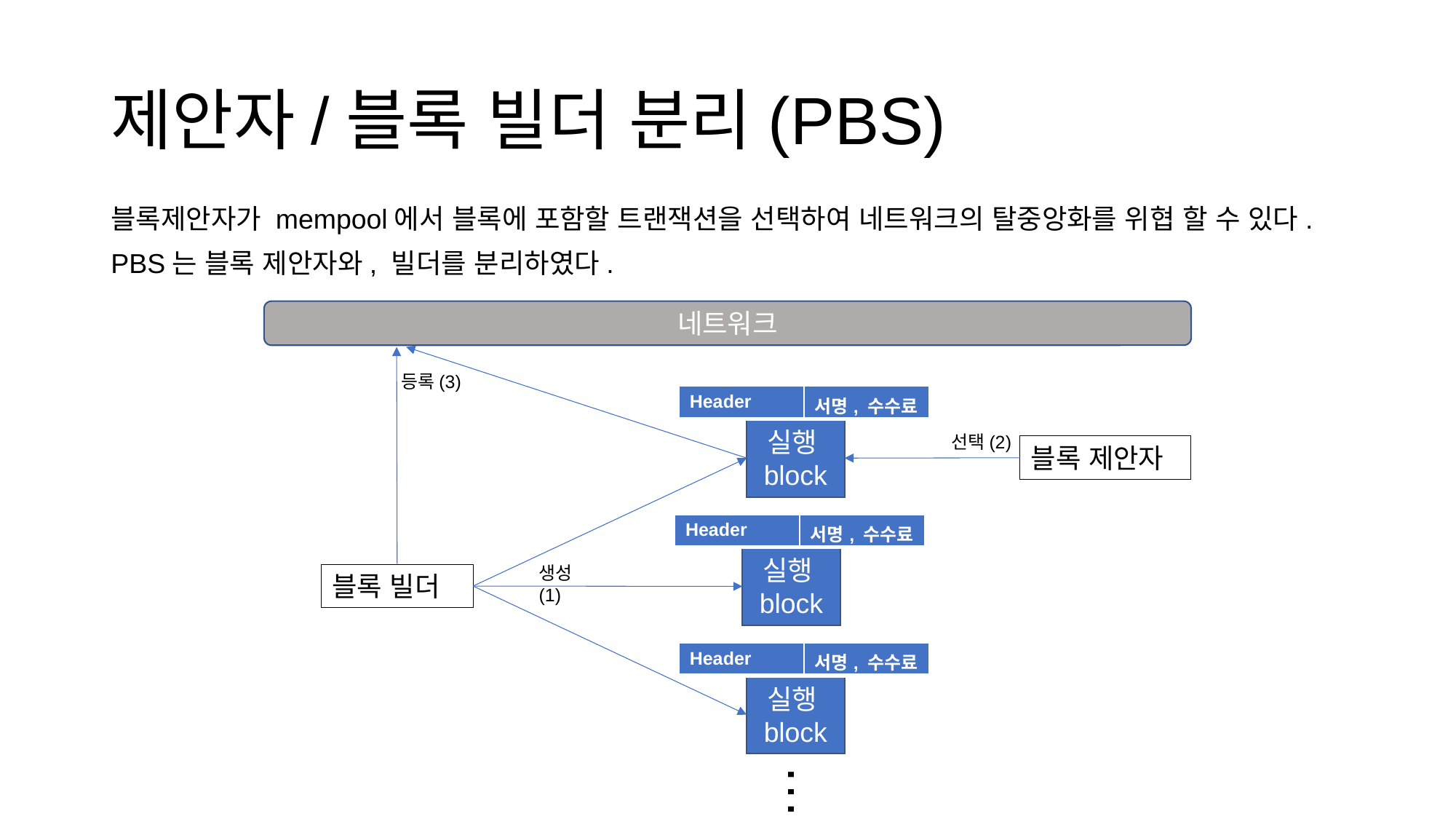

# 제안자/블록 빌더 분리(PBS)
블록제안자가 mempool에서 블록에 포함할 트랜잭션을 선택하여 네트워크의 탈중앙화를 위협 할 수 있다.
PBS는 블록 제안자와, 빌더를 분리하였다.
네트워크
등록(3)
| Header | 서명, 수수료 |
| --- | --- |
실행block
선택(2)
블록 제안자
| Header | 서명, 수수료 |
| --- | --- |
실행block
생성(1)
블록 빌더
| Header | 서명, 수수료 |
| --- | --- |
실행block
…